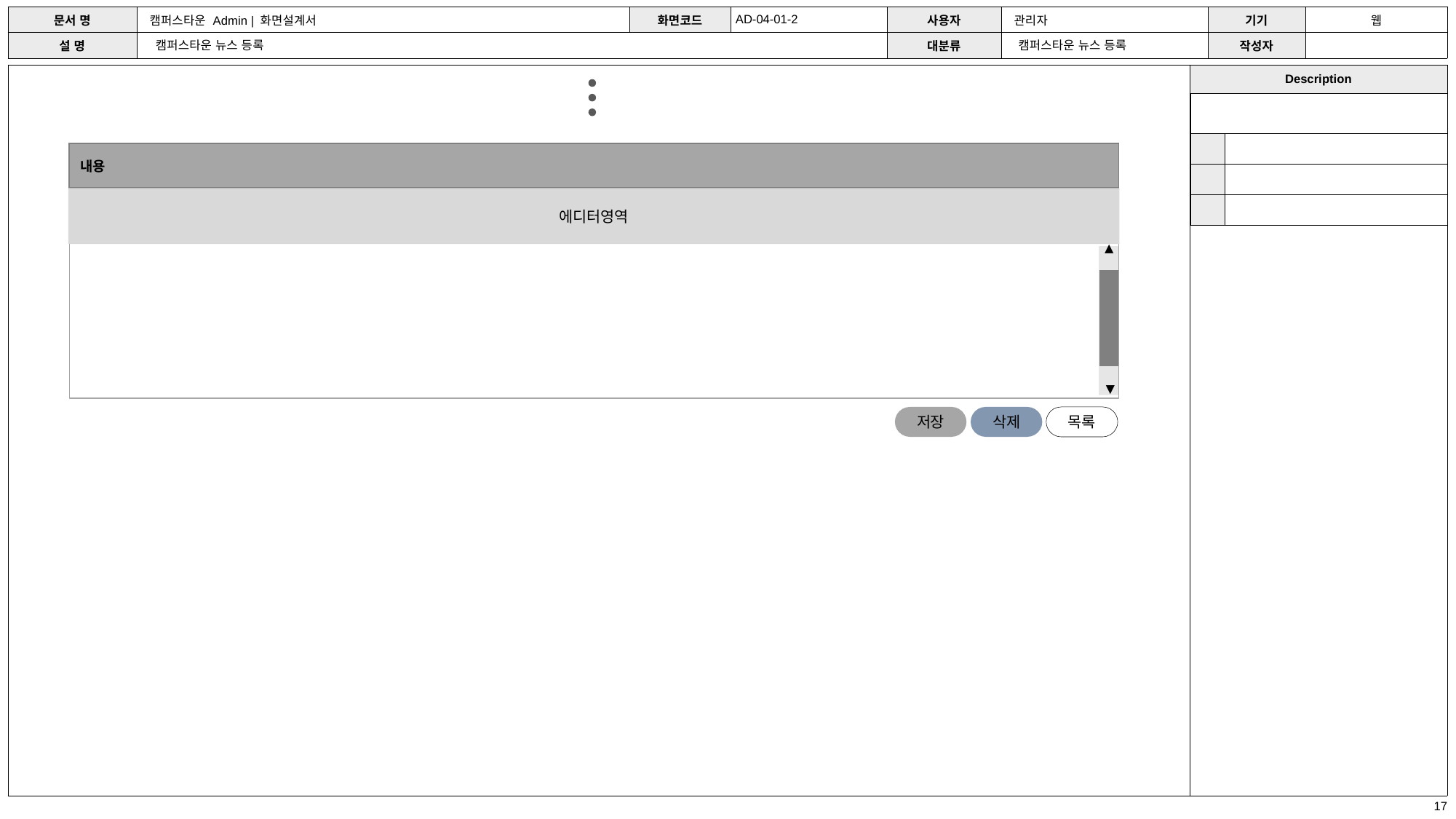

AD-04-01-2

캠퍼스타운 뉴스 등록
캠퍼스타운 뉴스 등록

|  |  |
| --- | --- |
|  |  |
|  |  |
|  |  |
| 내용 |
| --- |
에디터영역

▼

▼
삭제
저장
목록